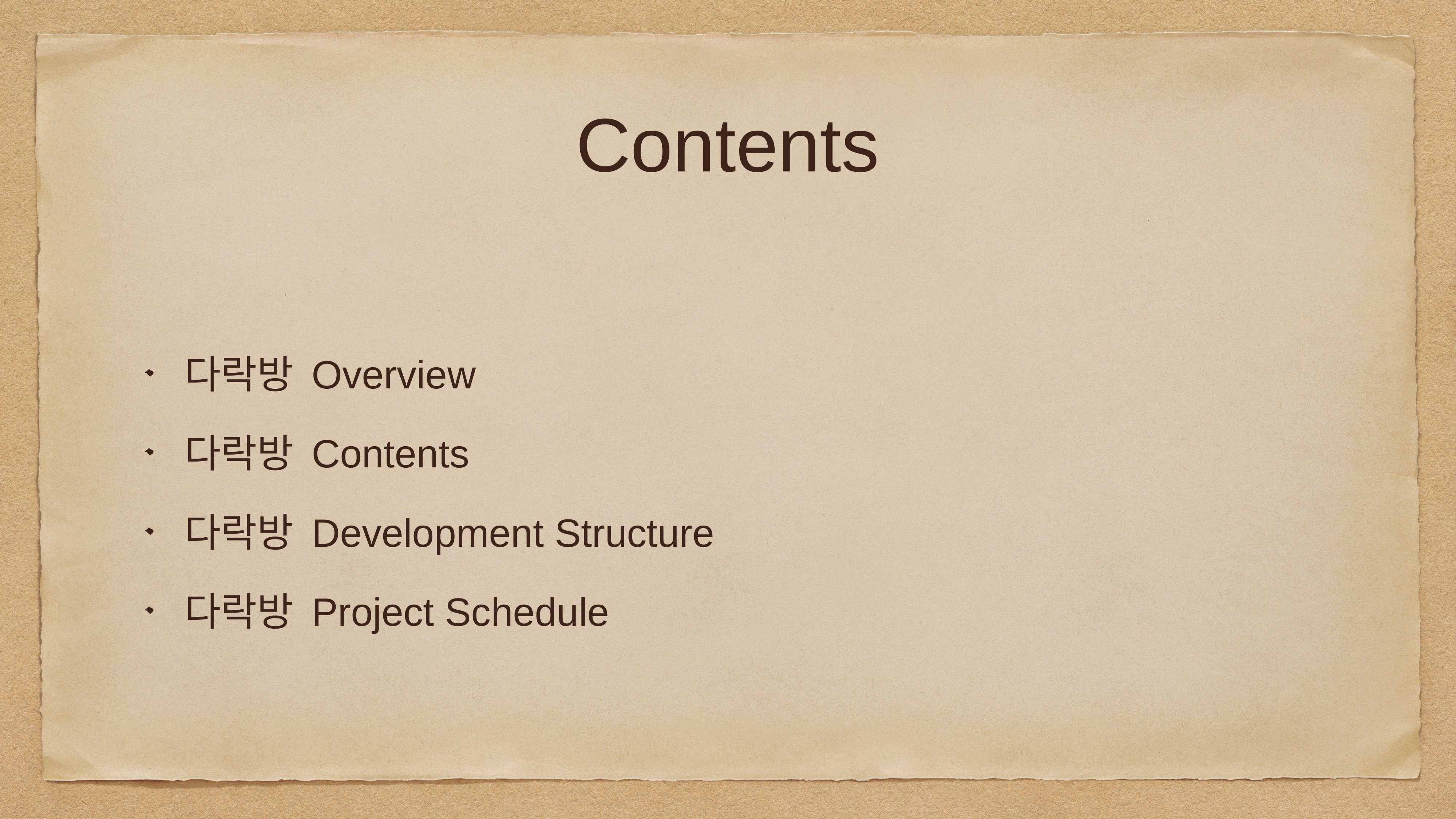

# Contents
다락방 Overview
다락방 Contents
다락방 Development Structure
다락방 Project Schedule